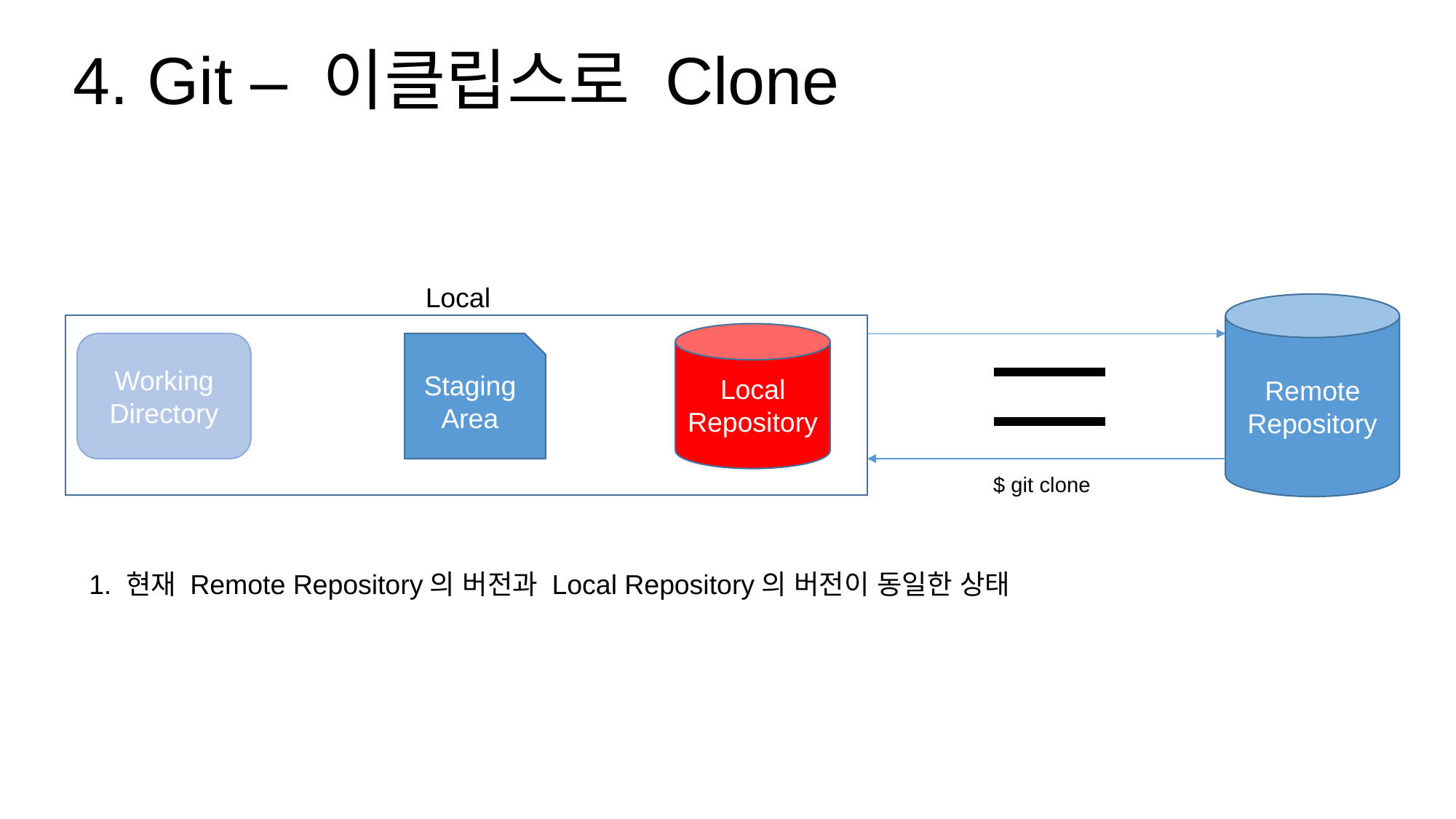

# 4. Git – 이클립스로 Clone
Local
Remote
Repository

Local
Repository
Working Directory
Staging Area
$ git clone
1. 현재 Remote Repository의 버전과 Local Repository의 버전이 동일한 상태